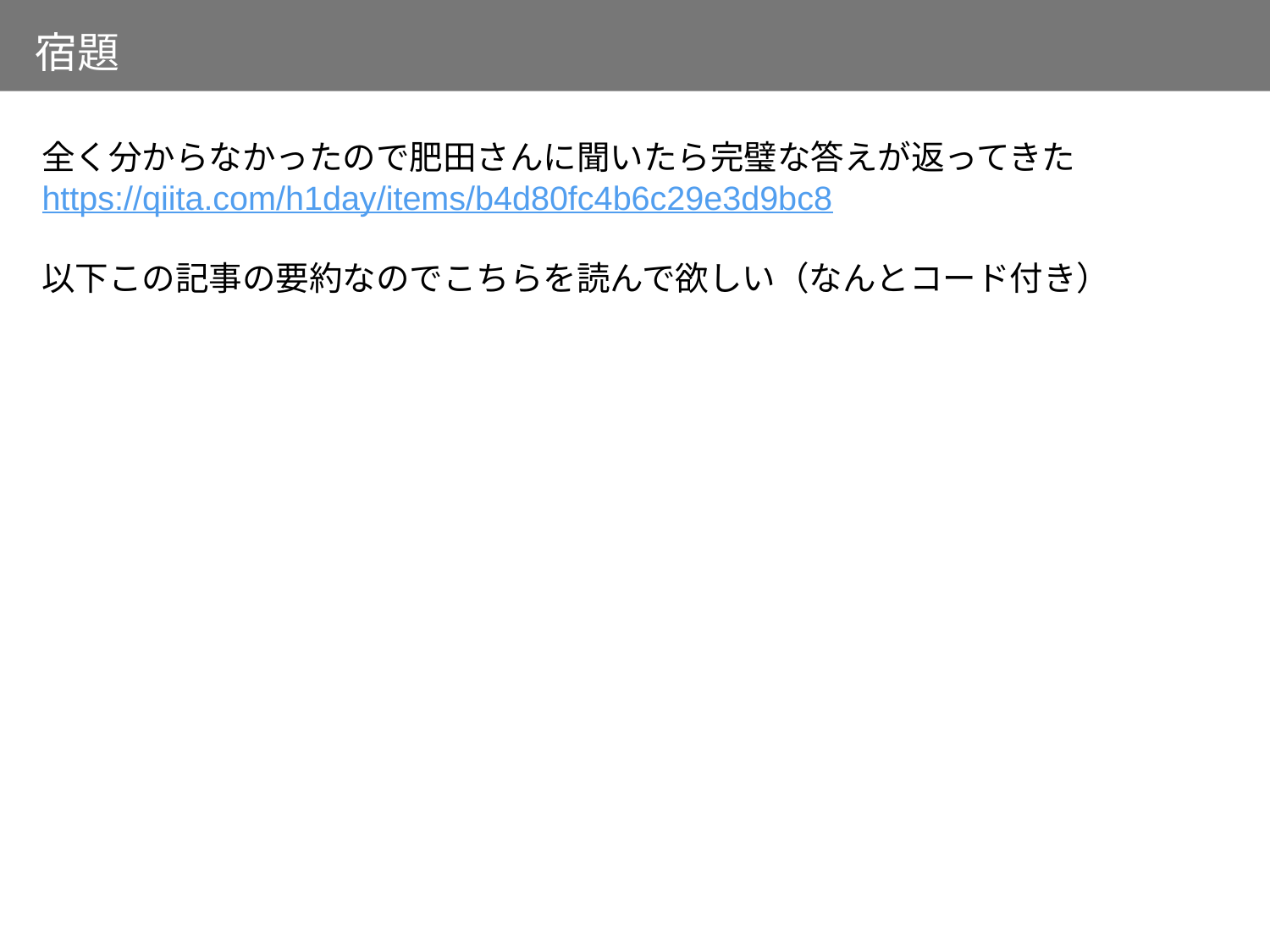

# 宿題
全く分からなかったので肥田さんに聞いたら完璧な答えが返ってきた
https://qiita.com/h1day/items/b4d80fc4b6c29e3d9bc8

以下この記事の要約なのでこちらを読んで欲しい（なんとコード付き）